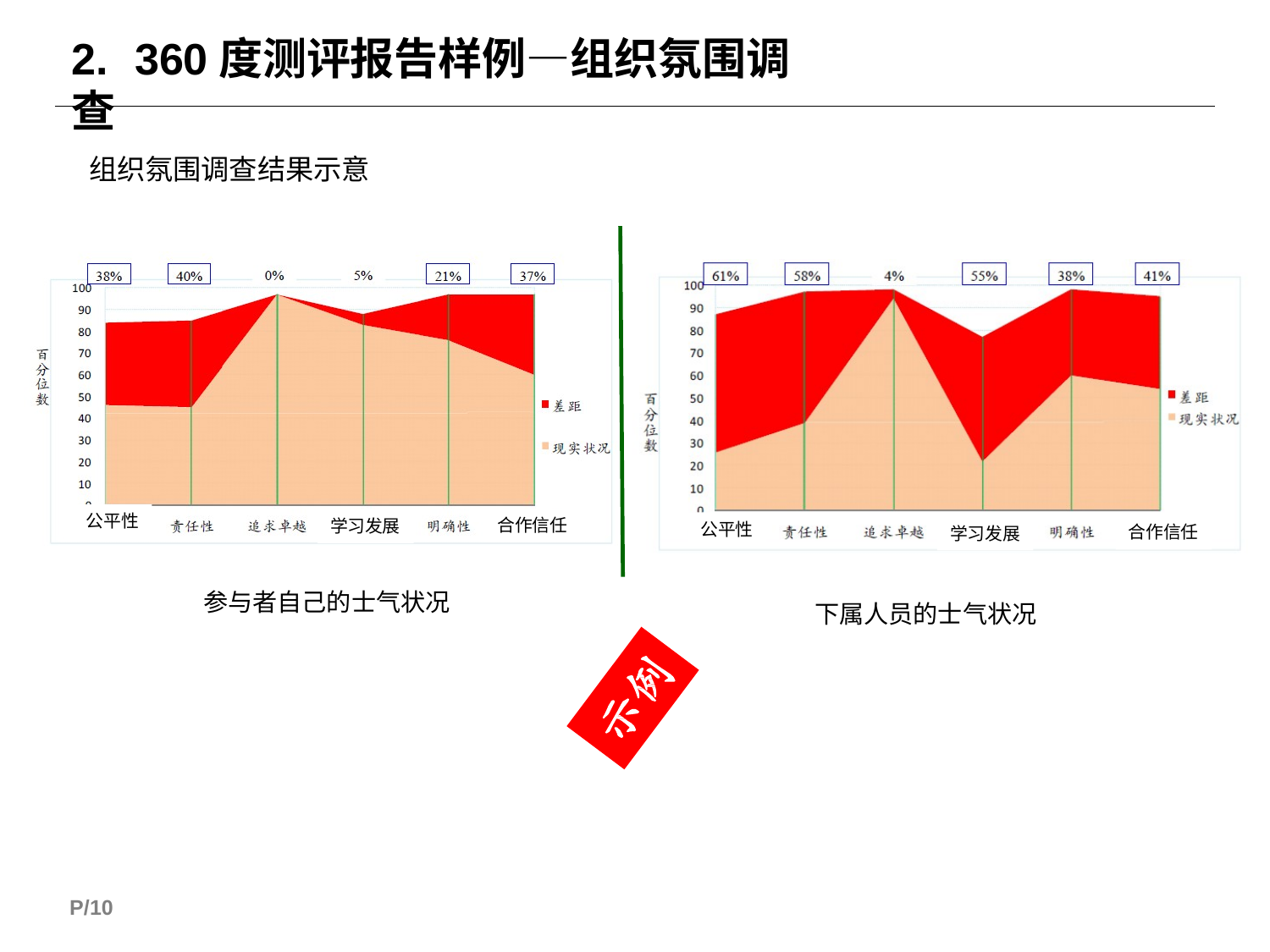

# 2.	360度测评报告样例—组织氛围调查
组织氛围调查结果示意

公平性

合作信任
学习发展

公平性
合作信任
学习发展
参与者自己的士气状况
下属人员的士气状况

P/10